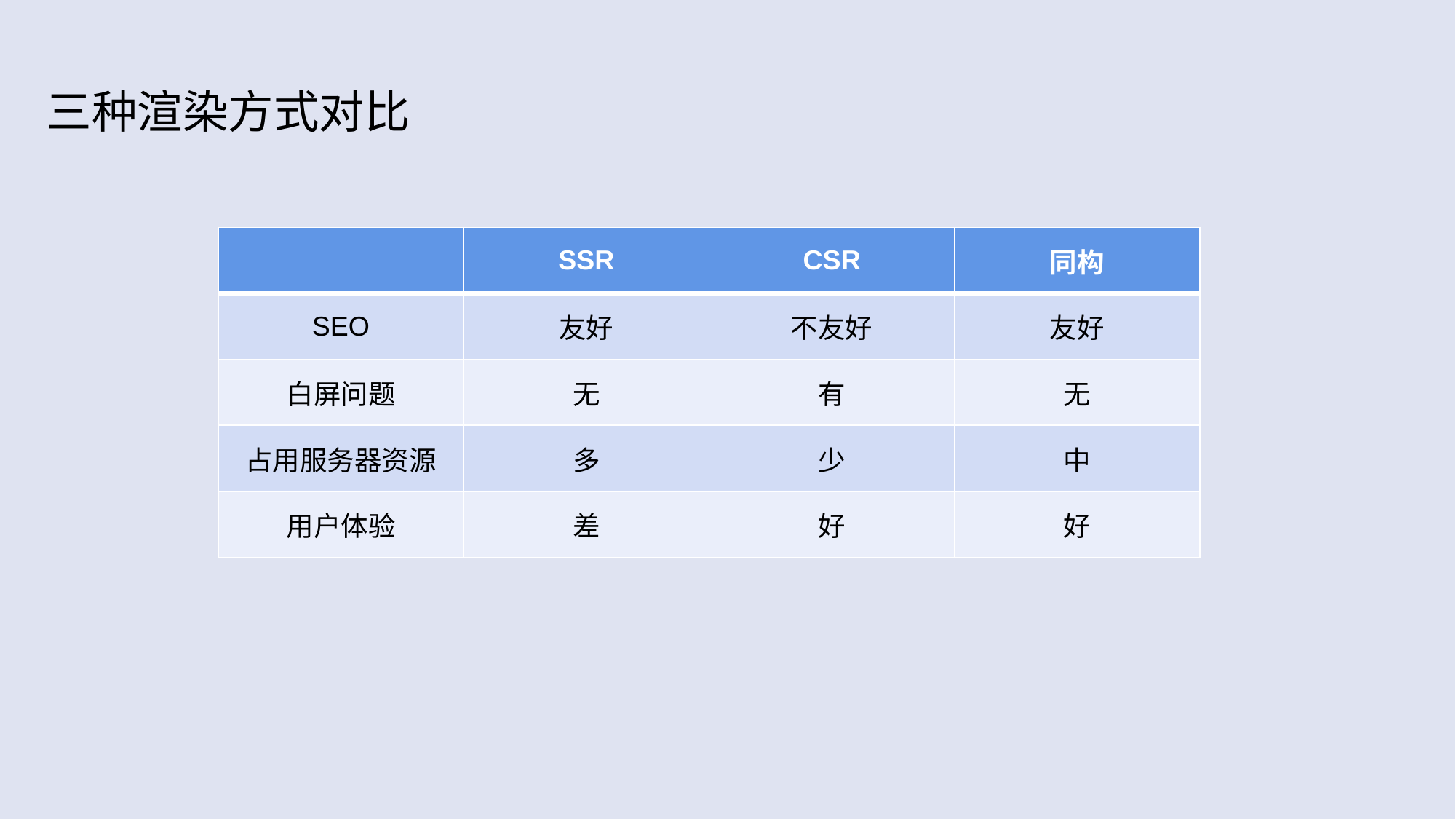

三种渲染方式对比
|  | SSR | CSR | 同构 |
| --- | --- | --- | --- |
| SEO | 友好 | 不友好 | 友好 |
| 白屏问题 | 无 | 有 | 无 |
| 占用服务器资源 | 多 | 少 | 中 |
| 用户体验 | 差 | 好 | 好 |